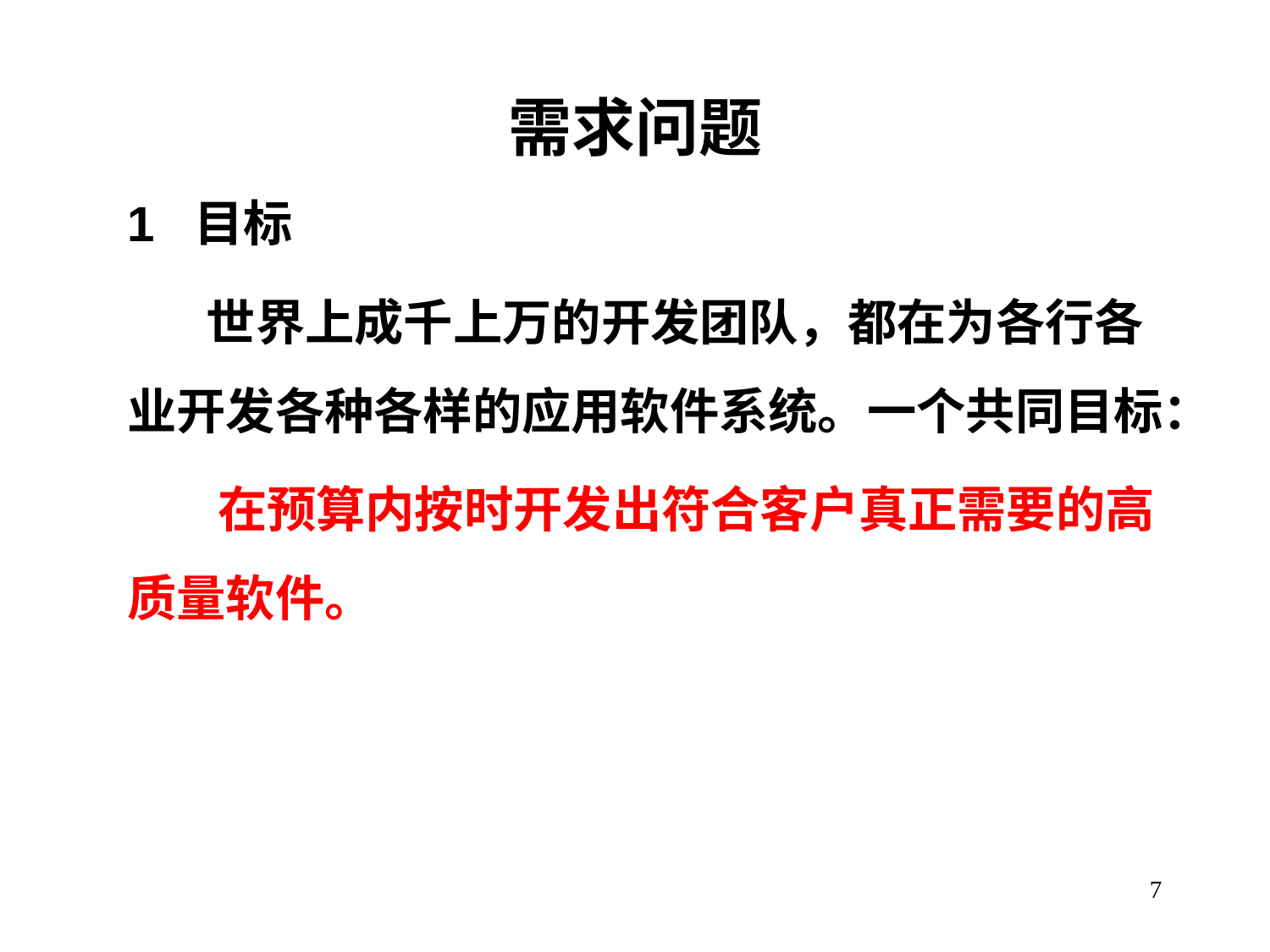

# 需求问题
1  目标
      世界上成千上万的开发团队，都在为各行各业开发各种各样的应用软件系统。一个共同目标：
       在预算内按时开发出符合客户真正需要的高质量软件。

7